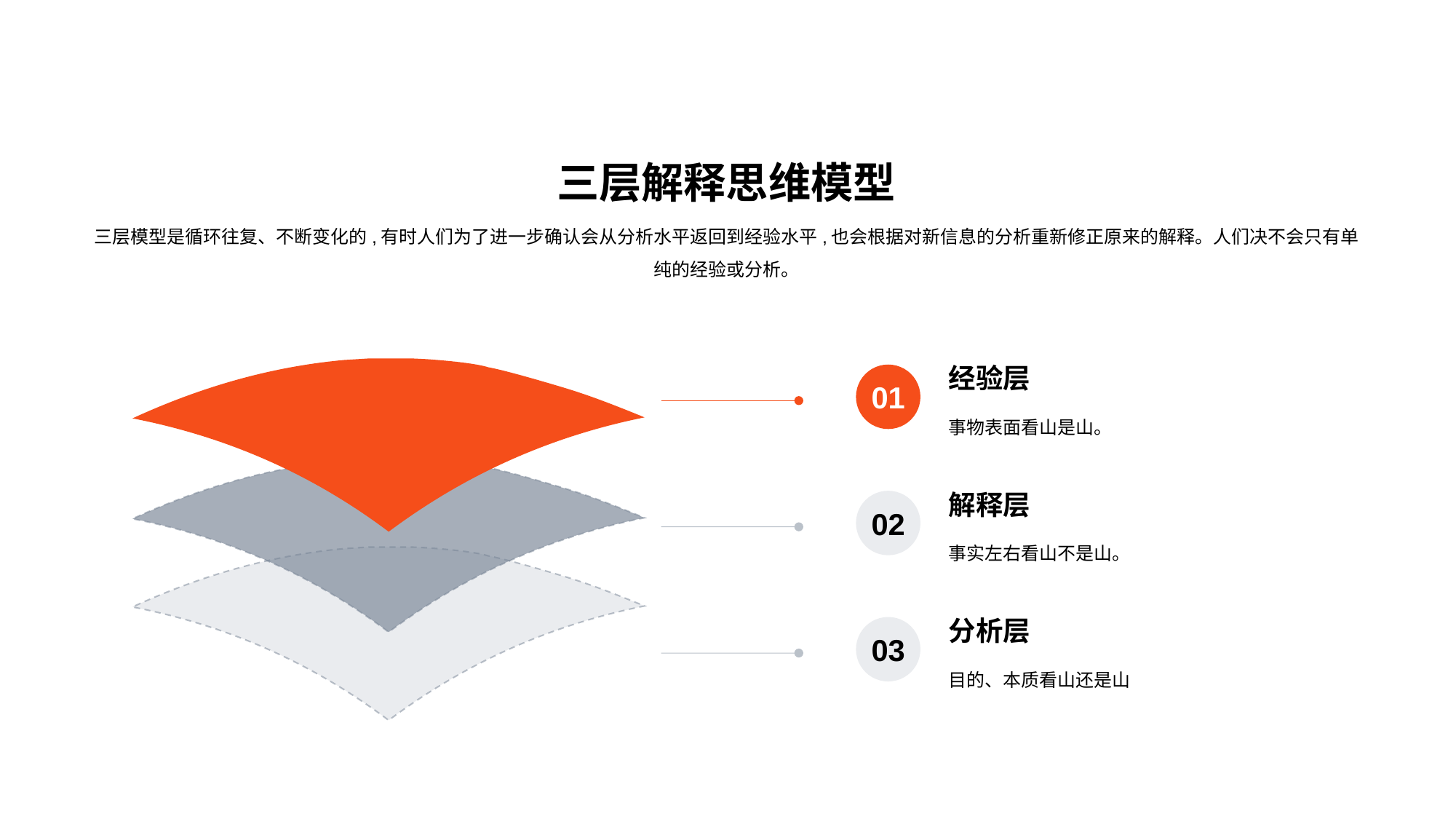

三层解释思维模型
三层模型是循环往复、不断变化的,有时人们为了进一步确认会从分析水平返回到经验水平,也会根据对新信息的分析重新修正原来的解释。人们决不会只有单纯的经验或分析。
经验层
01
事物表面看山是山。

解释层
02
事实左右看山不是山。
分析层
03
目的、本质看山还是山